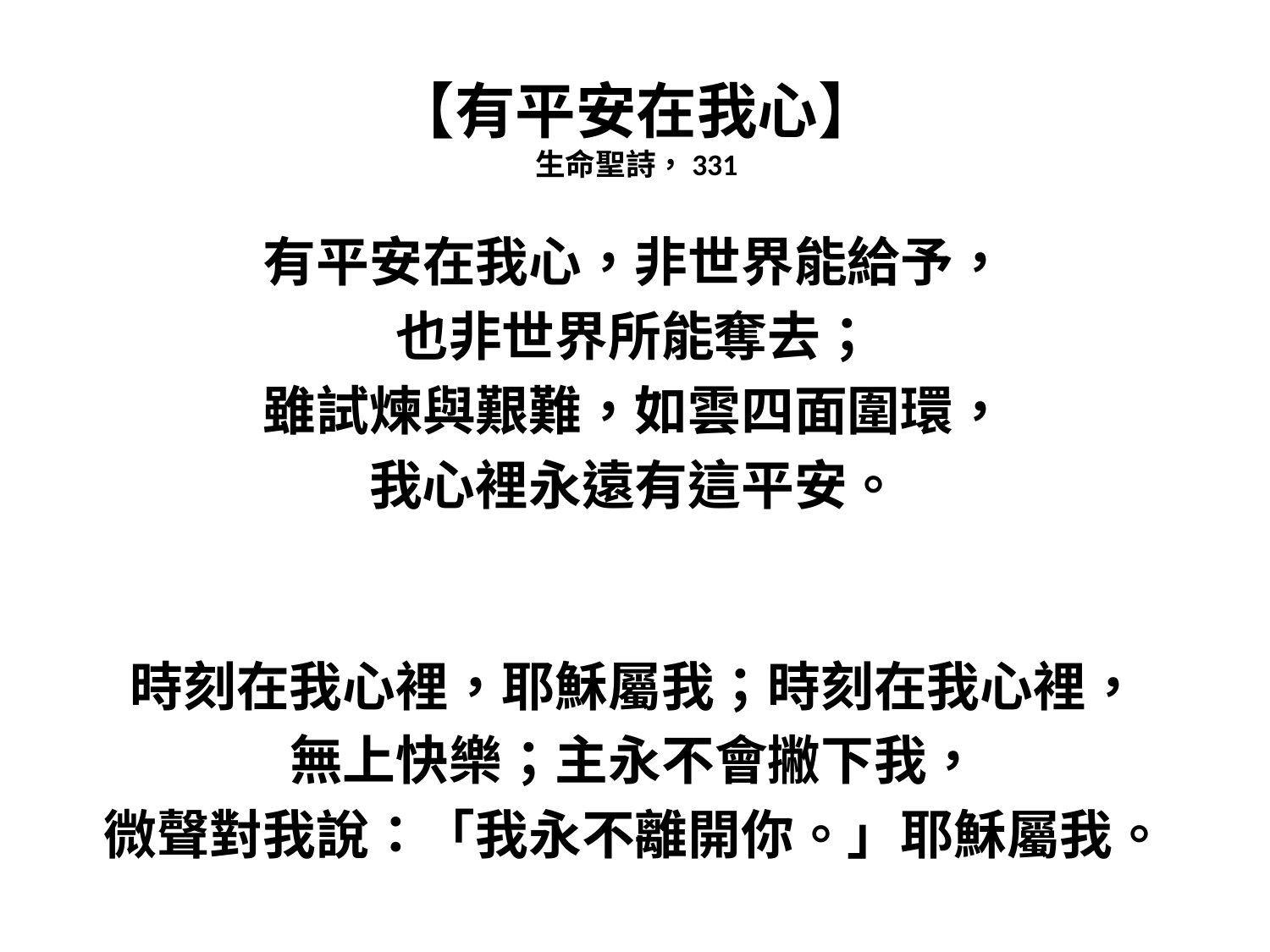

# 【有平安在我心】 生命聖詩，331
有平安在我心，非世界能給予，
也非世界所能奪去；
雖試煉與艱難，如雲四面圍環，
我心裡永遠有這平安。
時刻在我心裡，耶穌屬我；時刻在我心裡，
無上快樂；主永不會撇下我，
微聲對我說：「我永不離開你。」耶穌屬我。